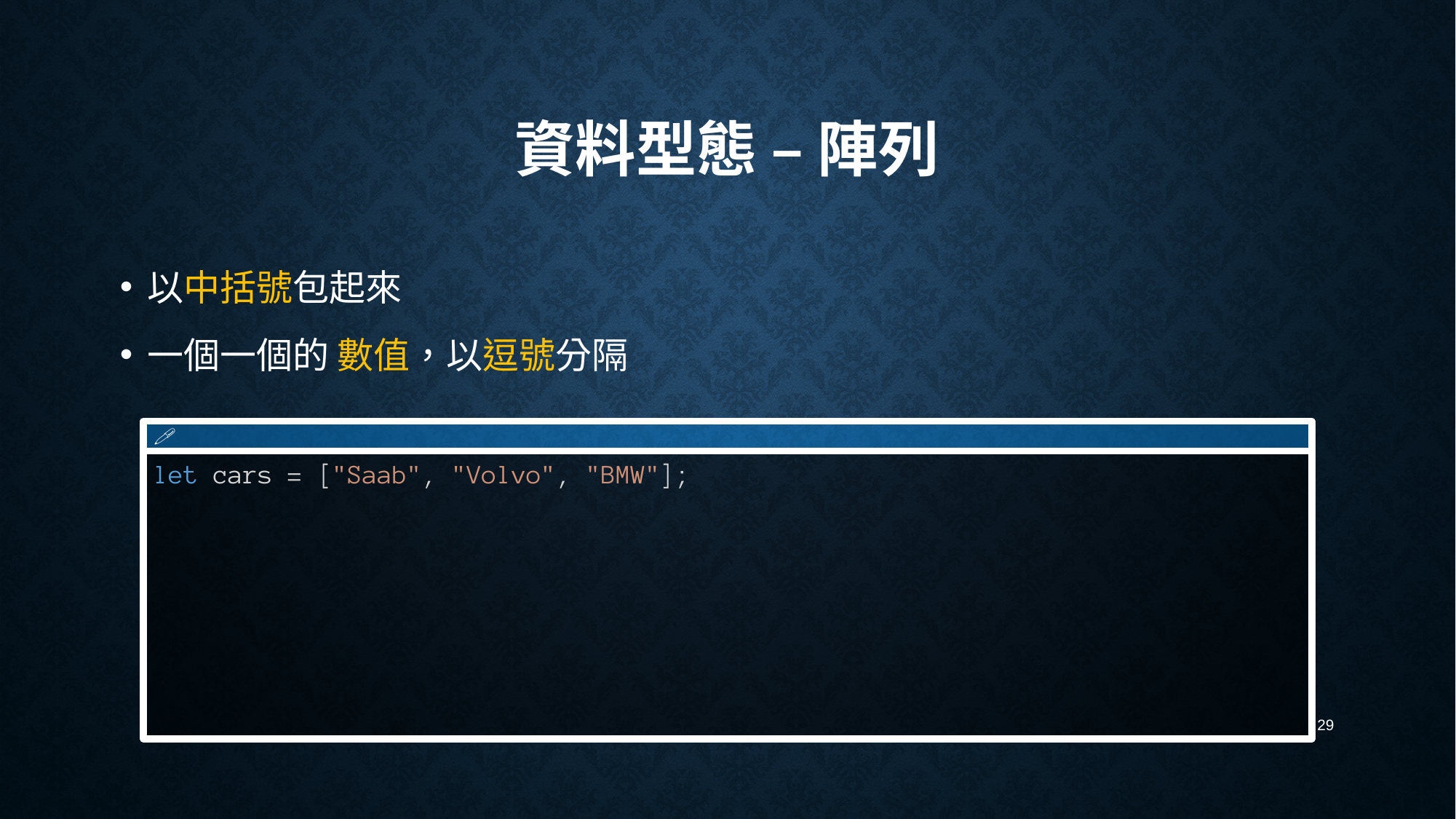

# 資料型態 – 陣列
以中括號包起來
一個一個的 數值，以逗號分隔
🖊
let cars = ["Saab", "Volvo", "BMW"];
29